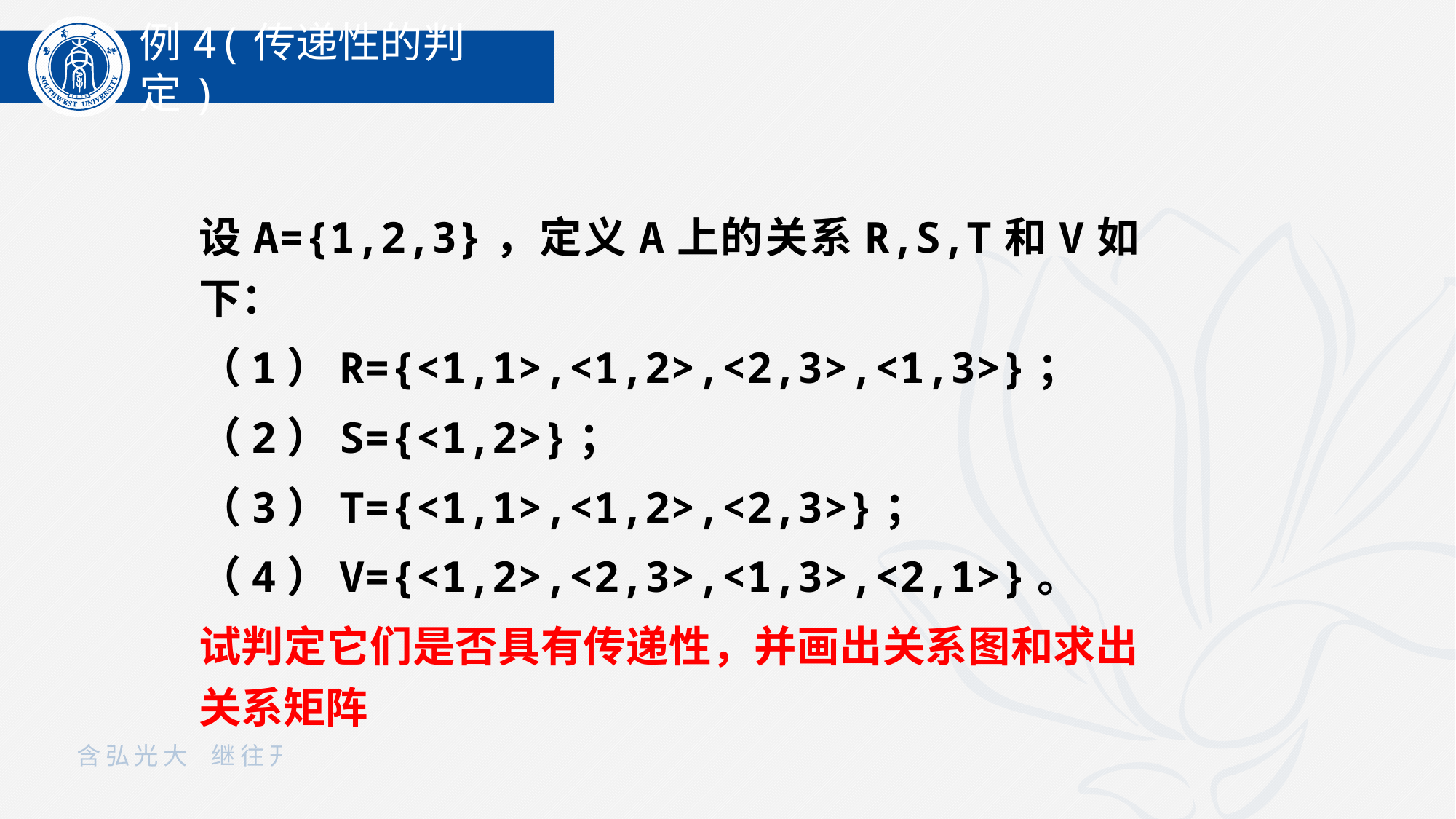

例4(传递性的判定)
设A={1,2,3}，定义A上的关系R,S,T和V如下：
（1）R={<1,1>,<1,2>,<2,3>,<1,3>}；
（2）S={<1,2>}；
（3）T={<1,1>,<1,2>,<2,3>}；
（4）V={<1,2>,<2,3>,<1,3>,<2,1>}。
试判定它们是否具有传递性，并画出关系图和求出关系矩阵